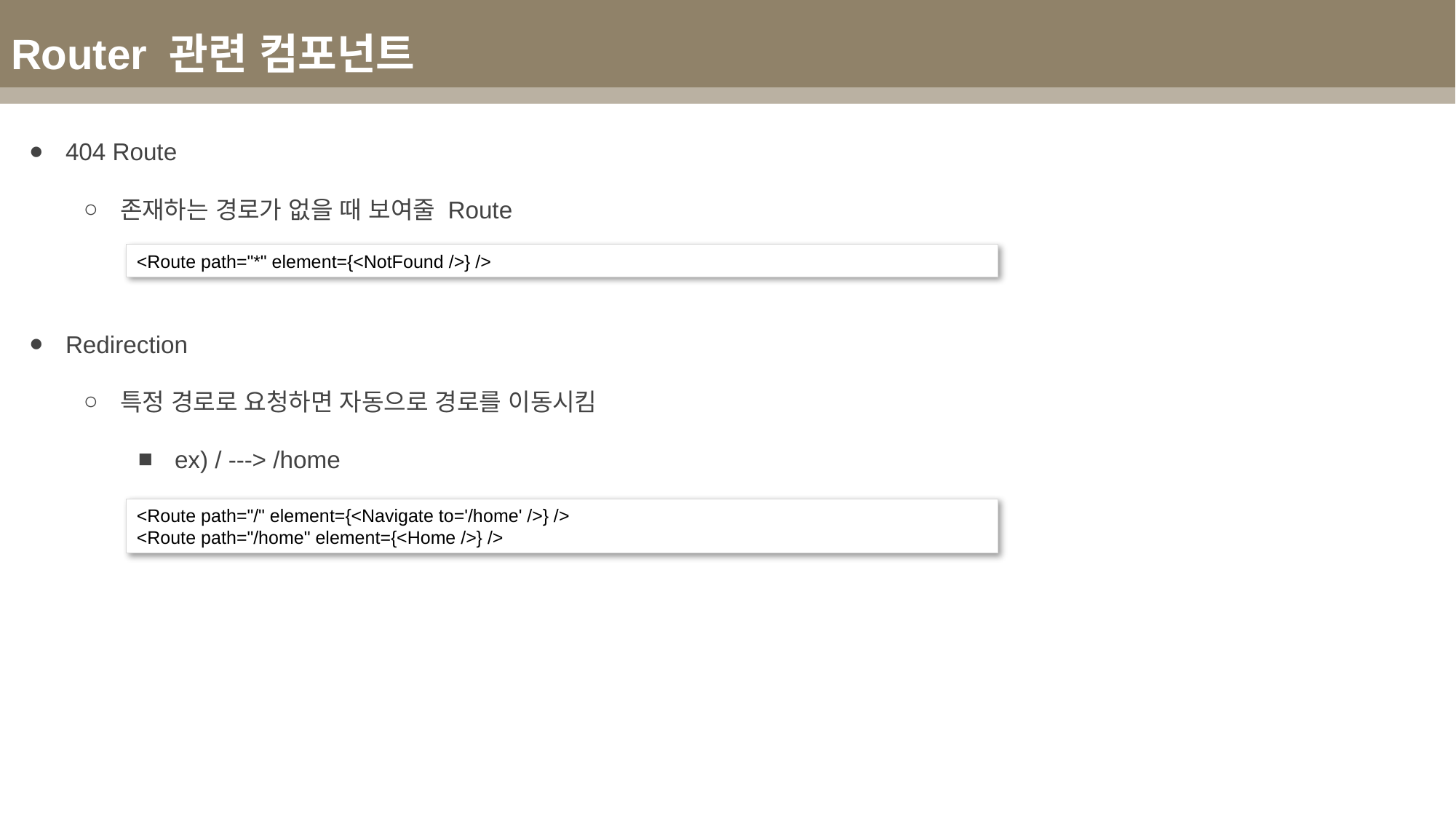

Router 관련 컴포넌트
404 Route
존재하는 경로가 없을 때 보여줄 Route

Redirection
특정 경로로 요청하면 자동으로 경로를 이동시킴
ex) / ---> /home

<Route path="*" element={<NotFound />} />
<Route path="/" element={<Navigate to='/home' />} />
<Route path="/home" element={<Home />} />